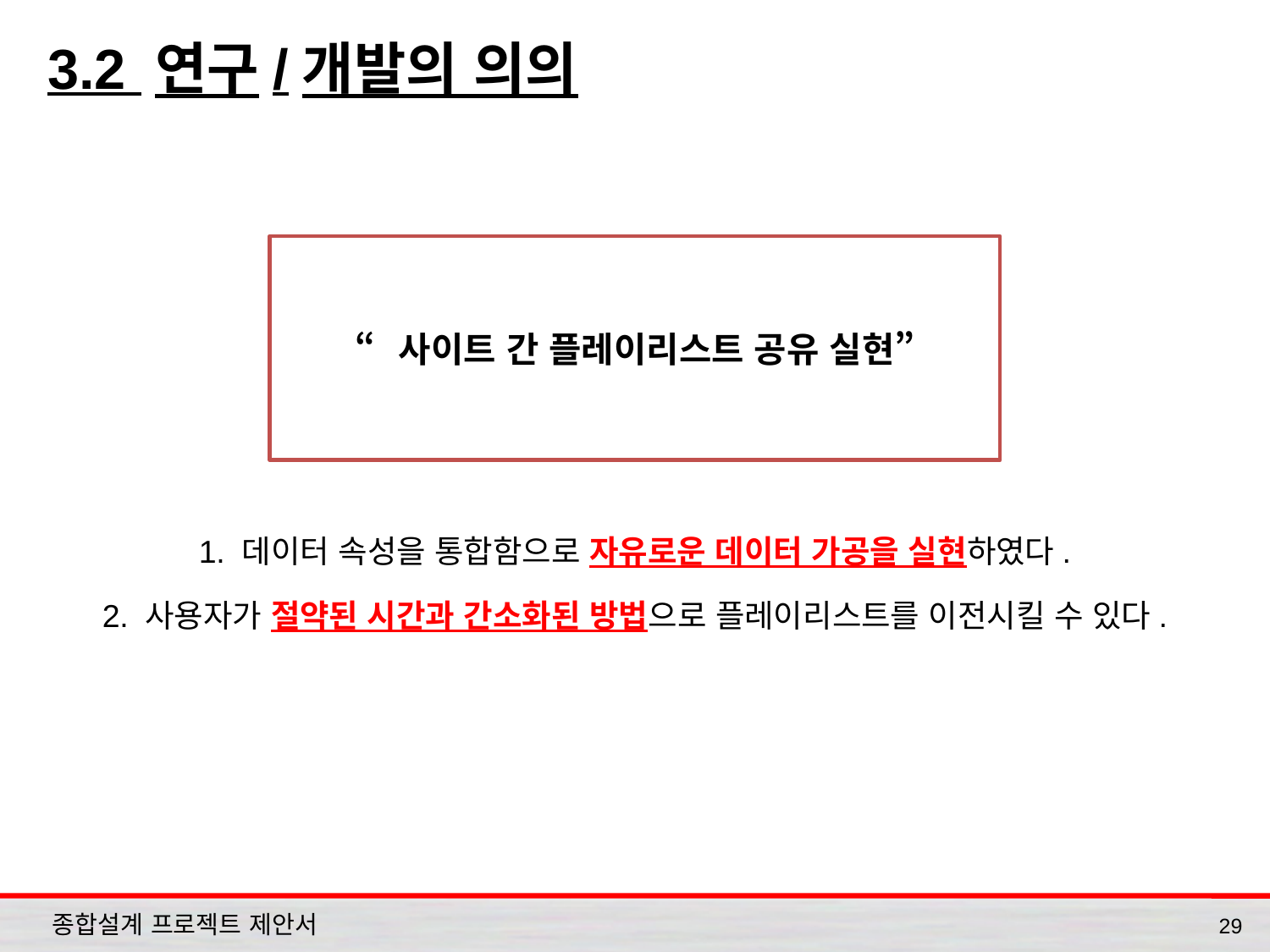

# 3.2 연구/개발의 의의

“사이트 간 플레이리스트 공유 실현”

1. 데이터 속성을 통합함으로 자유로운 데이터 가공을 실현하였다.
2. 사용자가 절약된 시간과 간소화된 방법으로 플레이리스트를 이전시킬 수 있다.